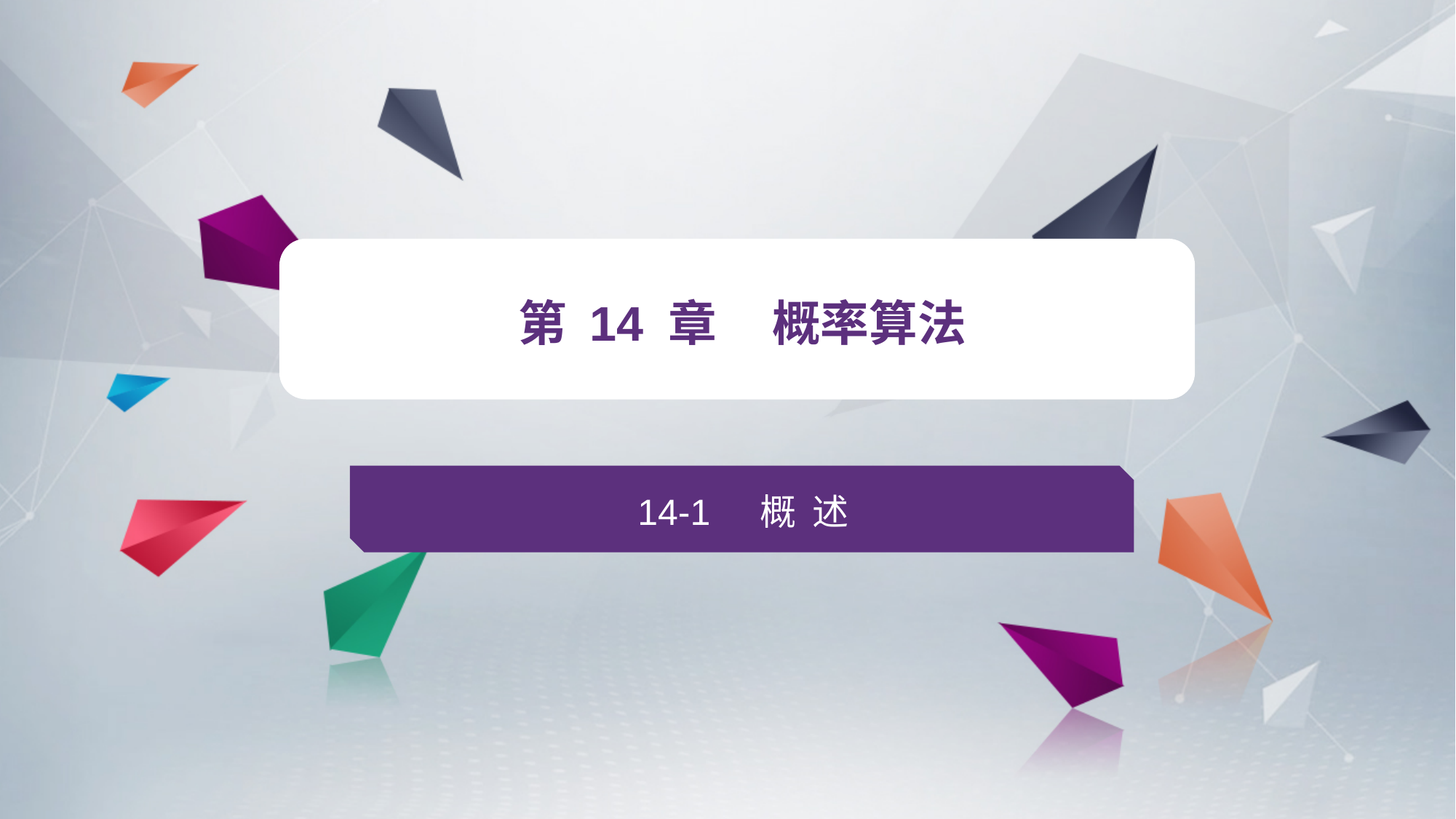

v
第 14 章     概率算法

14-1    概  述